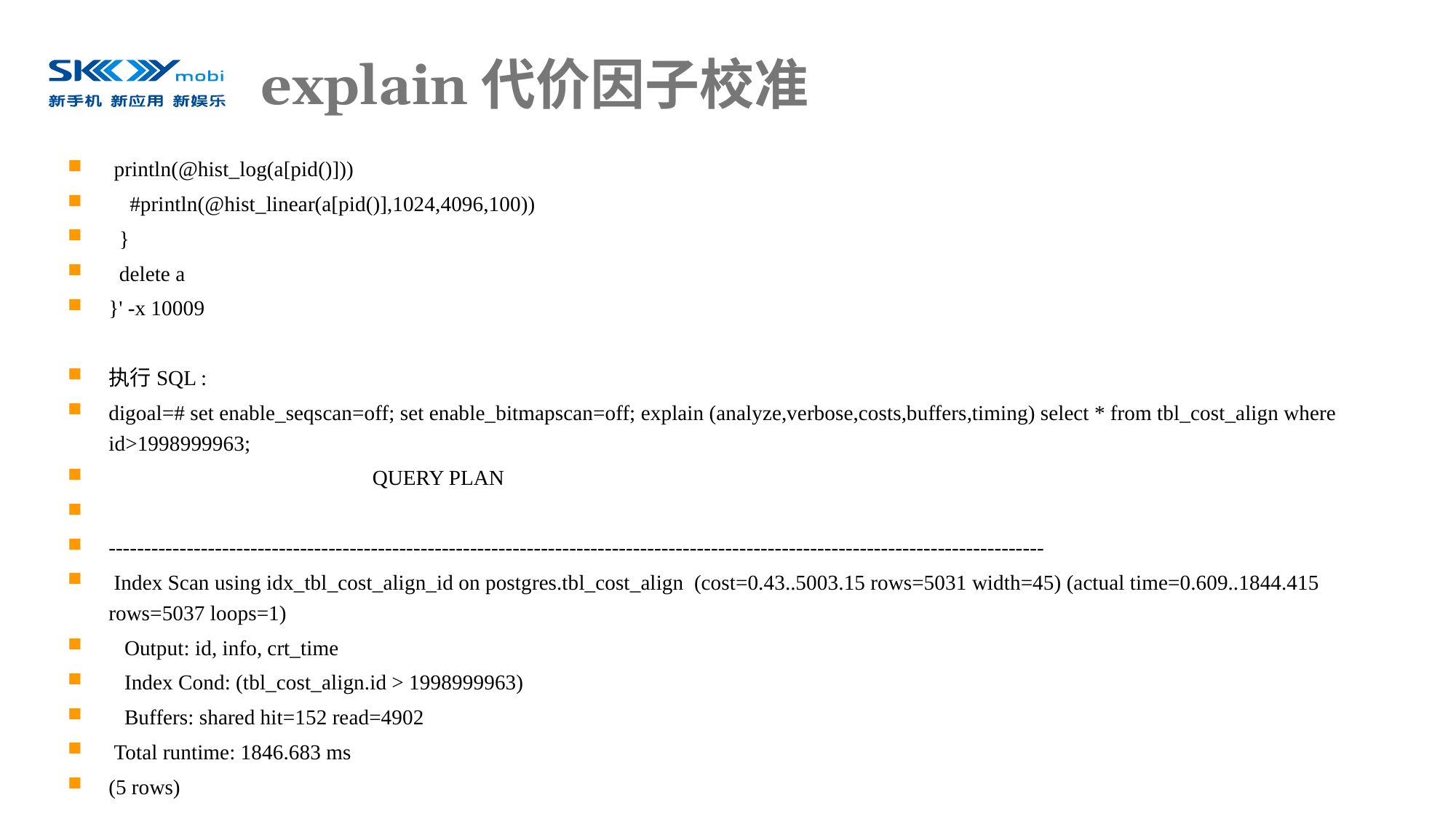

# explain代价因子校准
 println(@hist_log(a[pid()]))
    #println(@hist_linear(a[pid()],1024,4096,100))
  }
  delete a
}' -x 10009

执行SQL :
digoal=# set enable_seqscan=off; set enable_bitmapscan=off; explain (analyze,verbose,costs,buffers,timing) select * from tbl_cost_align where id>1998999963;
                                                  QUERY PLAN

------------------------------------------------------------------------------------------------------------------------------------
 Index Scan using idx_tbl_cost_align_id on postgres.tbl_cost_align  (cost=0.43..5003.15 rows=5031 width=45) (actual time=0.609..1844.415 rows=5037 loops=1)
   Output: id, info, crt_time
   Index Cond: (tbl_cost_align.id > 1998999963)
   Buffers: shared hit=152 read=4902
 Total runtime: 1846.683 ms
(5 rows)